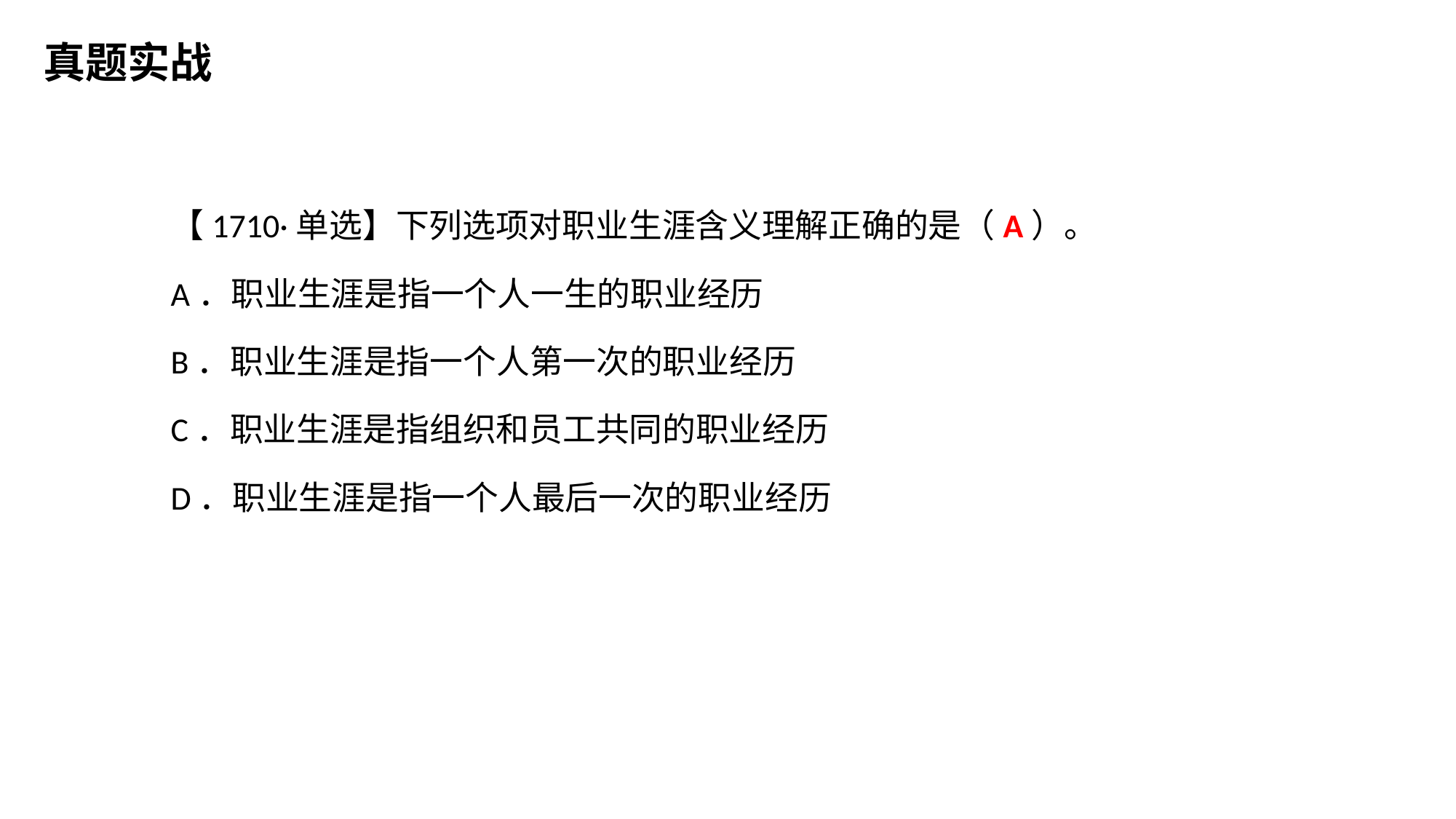

真题实战
【1710·单选】下列选项对职业生涯含义理解正确的是（A）。
A．职业生涯是指一个人一生的职业经历
B．职业生涯是指一个人第一次的职业经历
C．职业生涯是指组织和员工共同的职业经历
D．职业生涯是指一个人最后一次的职业经历